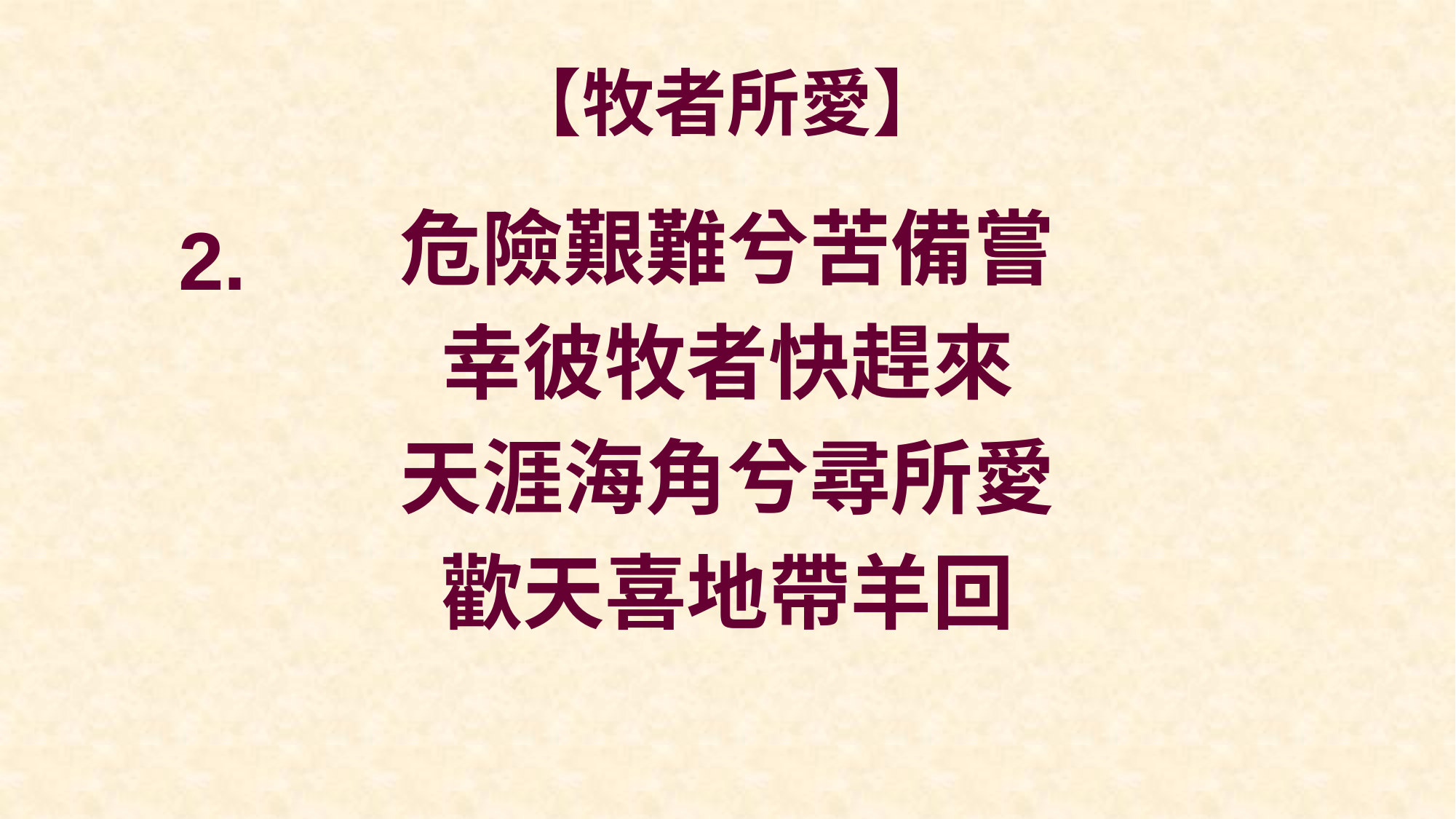

# 【牧者所愛】
危險艱難兮苦備嘗
幸彼牧者快趕來
天涯海角兮尋所愛
歡天喜地帶羊回
2.